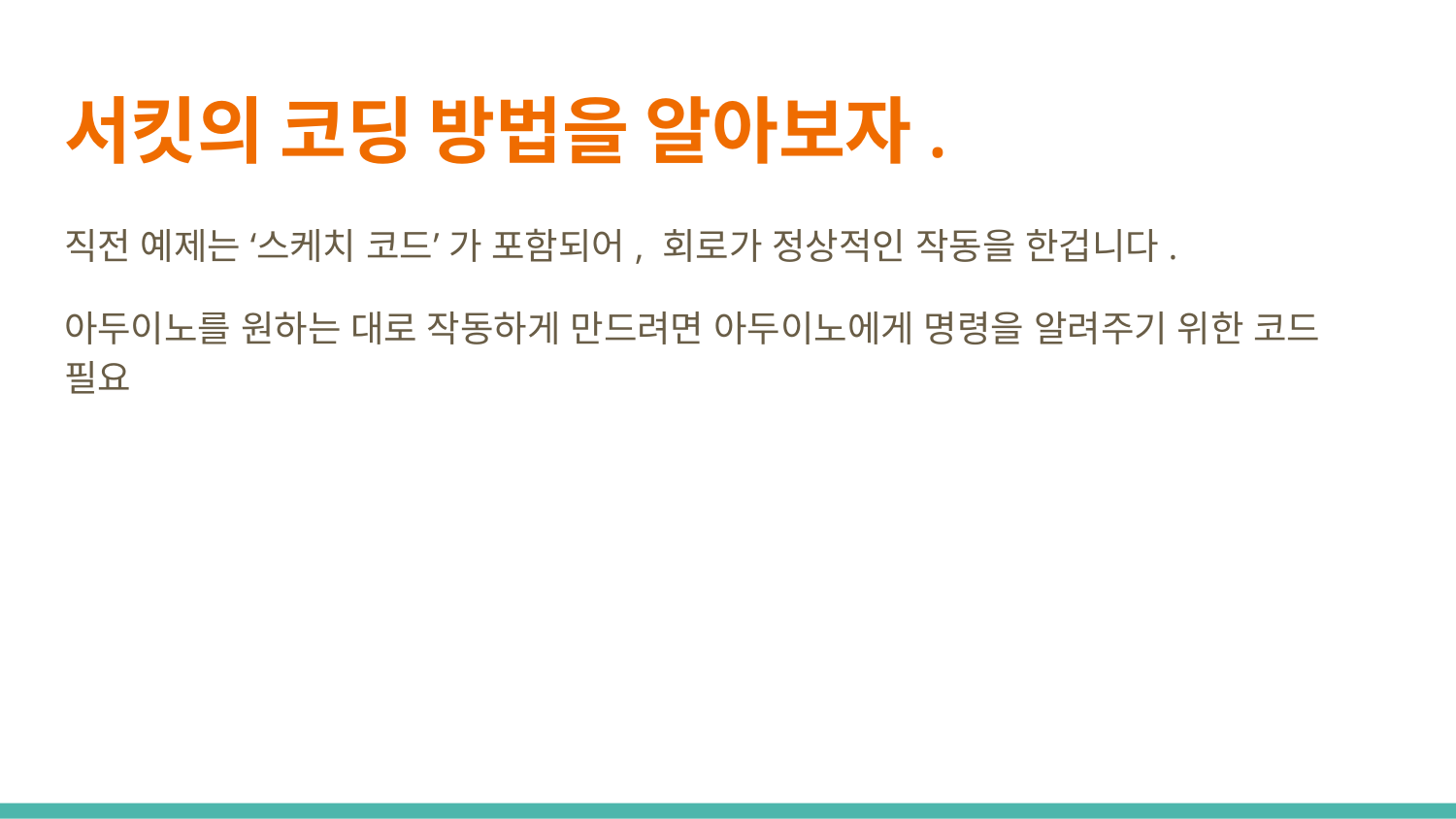

# 서킷의 코딩 방법을 알아보자.
직전 예제는 ‘스케치 코드’ 가 포함되어, 회로가 정상적인 작동을 한겁니다.
아두이노를 원하는 대로 작동하게 만드려면 아두이노에게 명령을 알려주기 위한 코드 필요